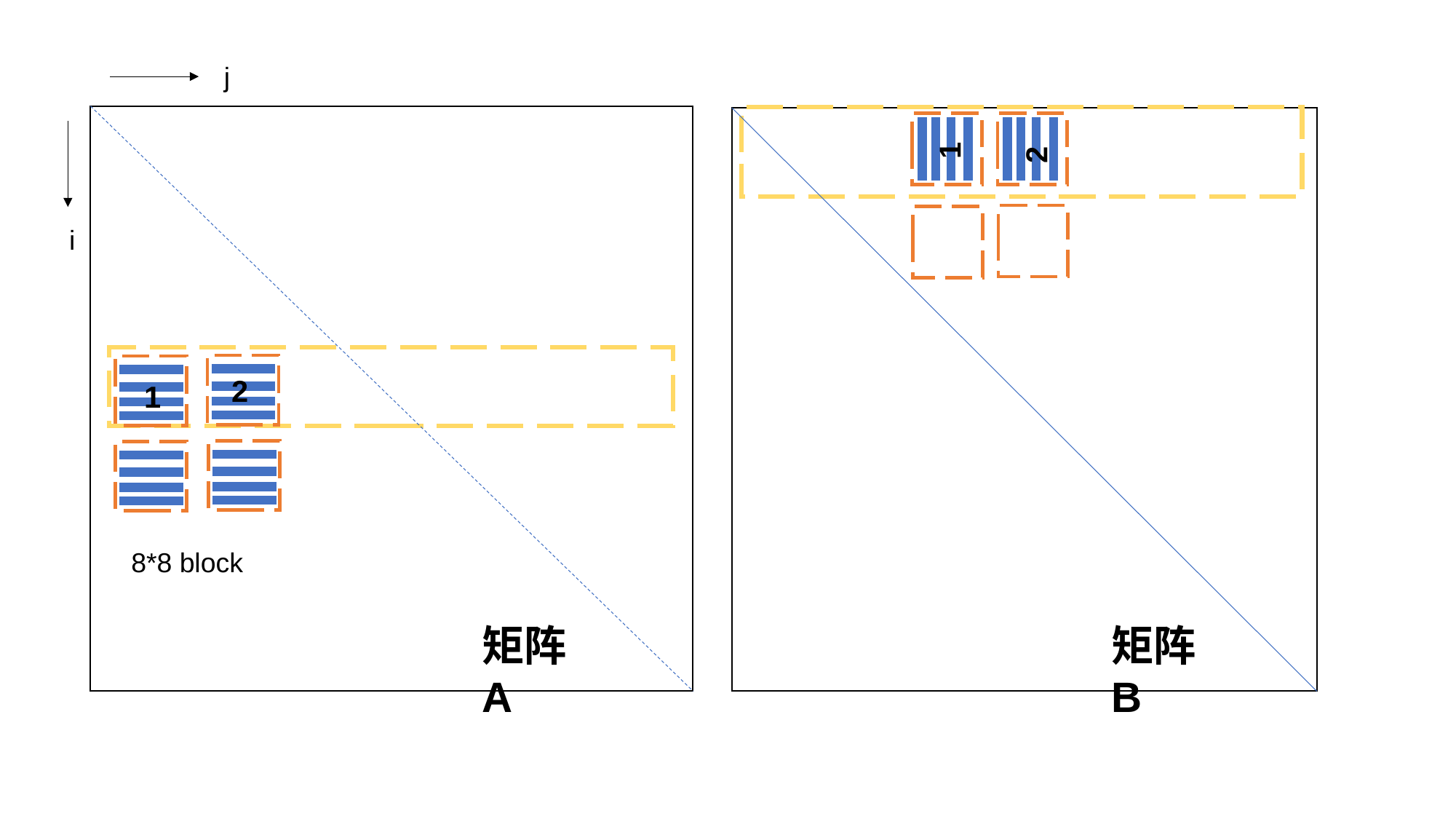

j

1
2
i

2
1

8*8 block
矩阵A
矩阵B